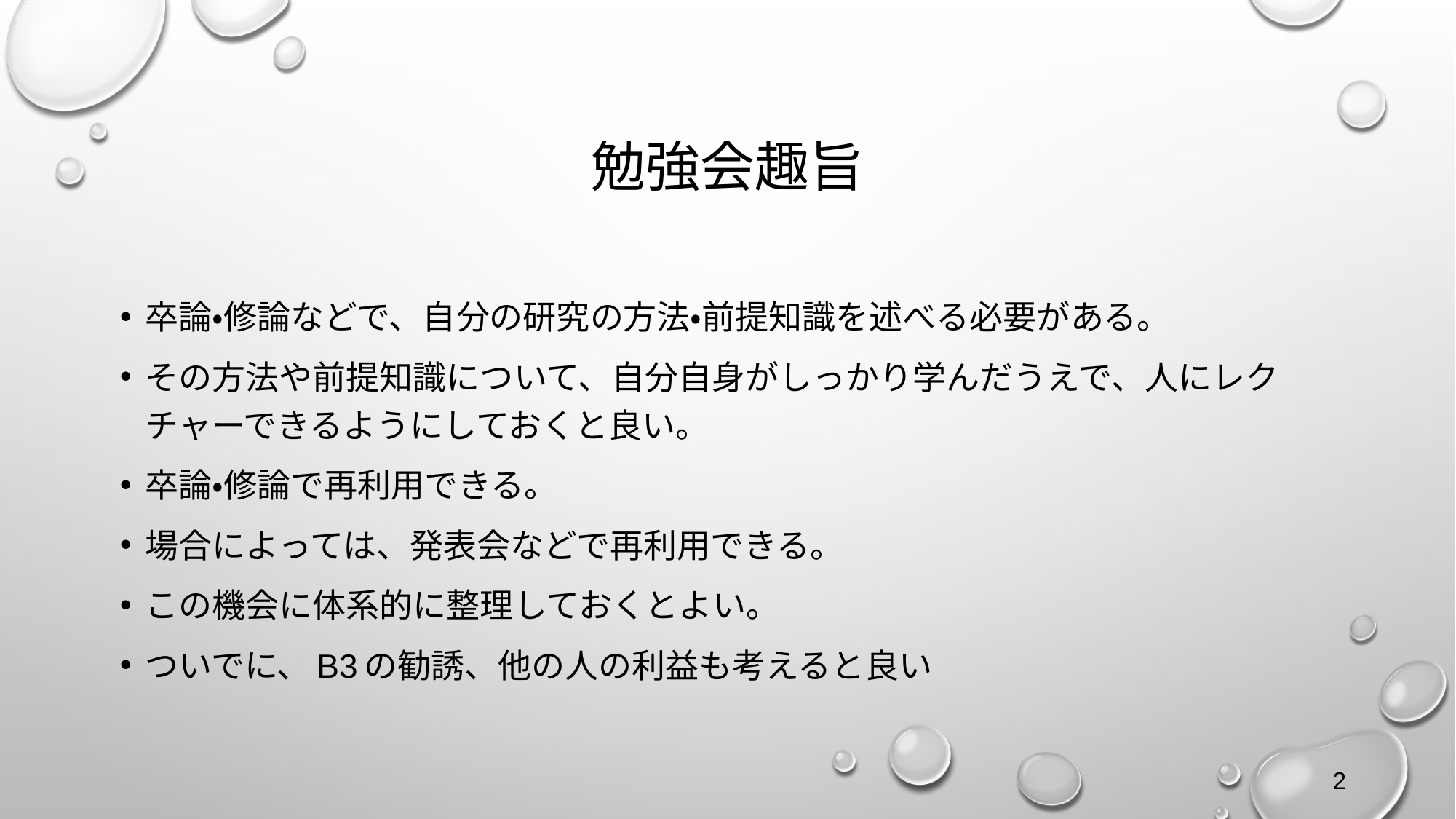

# 勉強会趣旨
卒論・修論などで、自分の研究の方法・前提知識を述べる必要がある。
その方法や前提知識について、自分自身がしっかり学んだうえで、人にレクチャーできるようにしておくと良い。
卒論・修論で再利用できる。
場合によっては、発表会などで再利用できる。
この機会に体系的に整理しておくとよい。
ついでに、B3の勧誘、他の人の利益も考えると良い

2